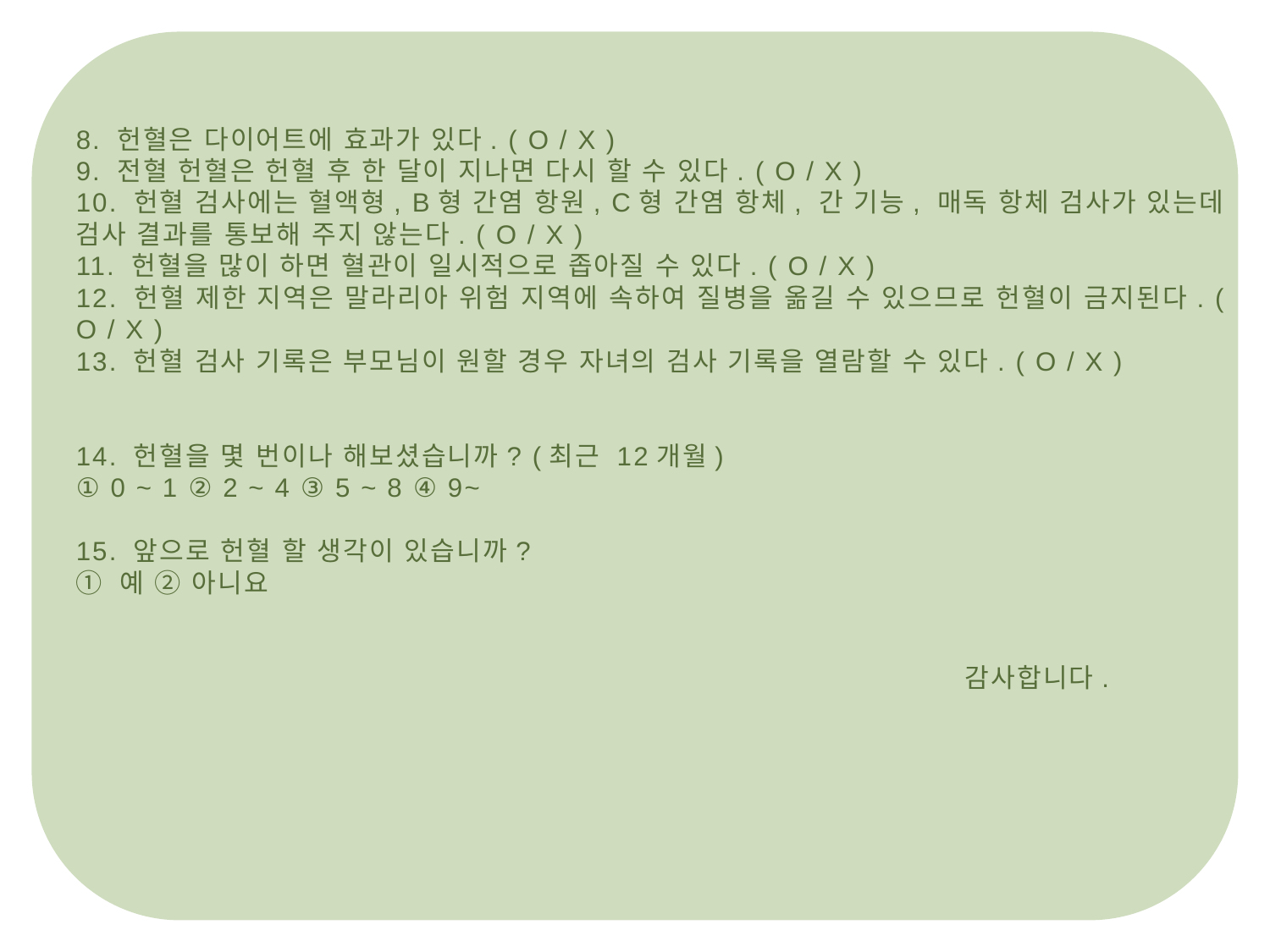

8. 헌혈은 다이어트에 효과가 있다. ( O / X )
9. 전혈 헌혈은 헌혈 후 한 달이 지나면 다시 할 수 있다. ( O / X )
10. 헌혈 검사에는 혈액형, B형 간염 항원, C형 간염 항체, 간 기능, 매독 항체 검사가 있는데 검사 결과를 통보해 주지 않는다. ( O / X )
11. 헌혈을 많이 하면 혈관이 일시적으로 좁아질 수 있다. ( O / X )
12. 헌혈 제한 지역은 말라리아 위험 지역에 속하여 질병을 옮길 수 있으므로 헌혈이 금지된다. ( O / X )
13. 헌혈 검사 기록은 부모님이 원할 경우 자녀의 검사 기록을 열람할 수 있다. ( O / X )

14. 헌혈을 몇 번이나 해보셨습니까? (최근 12개월)
① 0 ~ 1 ② 2 ~ 4 ③ 5 ~ 8 ④ 9~

15. 앞으로 헌혈 할 생각이 있습니까?
① 예 ② 아니요

							감사합니다.